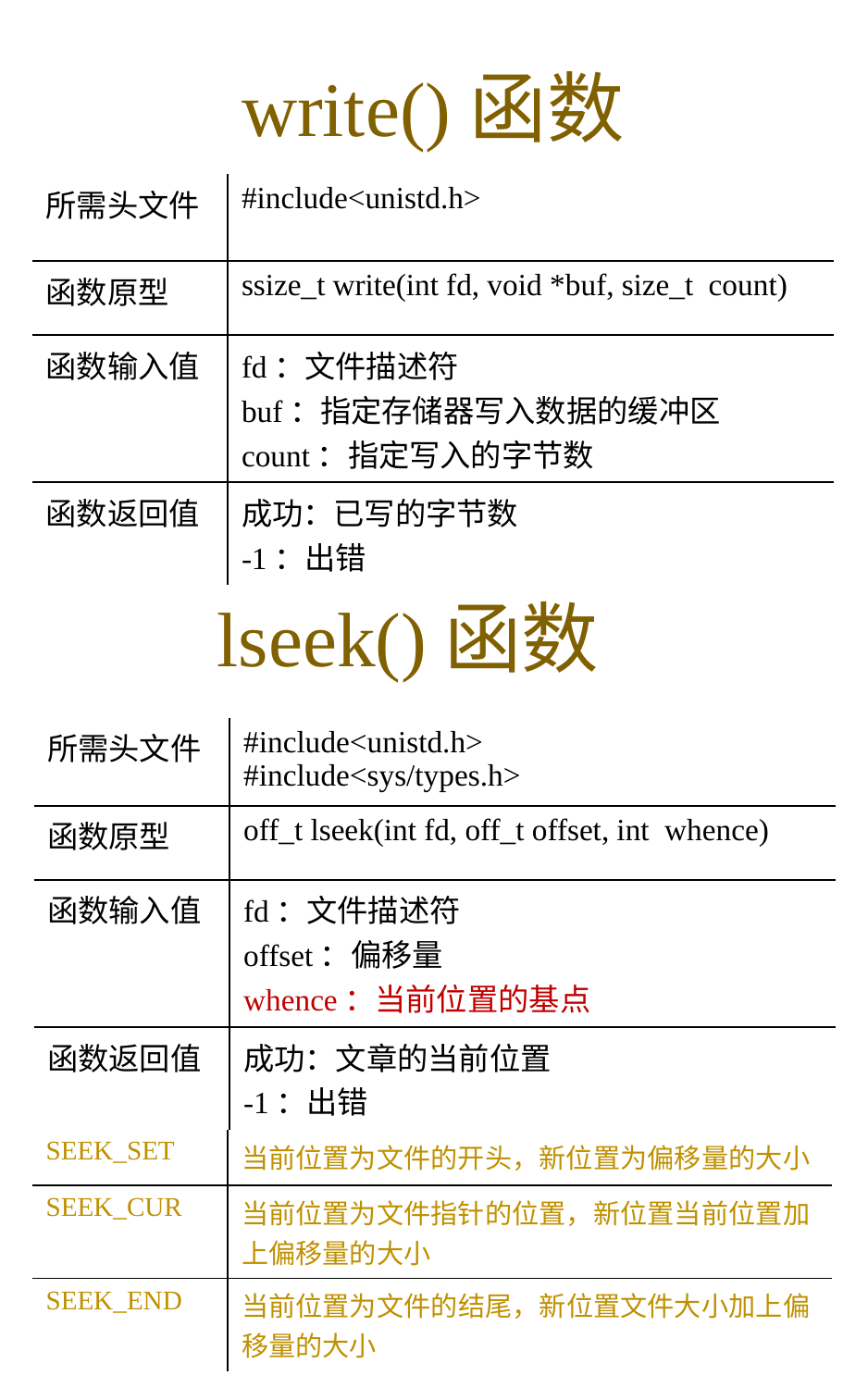

# write()函数
| 所需头文件 | #include<unistd.h> |
| --- | --- |
| 函数原型 | ssize\_t write(int fd, void \*buf, size\_t count) |
| 函数输入值 | fd：文件描述符 buf：指定存储器写入数据的缓冲区 count：指定写入的字节数 |
| 函数返回值 | 成功：已写的字节数 -1：出错 |
lseek()函数
| 所需头文件 | #include<unistd.h> #include<sys/types.h> |
| --- | --- |
| 函数原型 | off\_t lseek(int fd, off\_t offset, int whence) |
| 函数输入值 | fd：文件描述符 offset：偏移量 whence：当前位置的基点 |
| 函数返回值 | 成功：文章的当前位置 -1：出错 |
| SEEK\_SET | 当前位置为文件的开头，新位置为偏移量的大小 |
| --- | --- |
| SEEK\_CUR | 当前位置为文件指针的位置，新位置当前位置加上偏移量的大小 |
| SEEK\_END | 当前位置为文件的结尾，新位置文件大小加上偏移量的大小 |